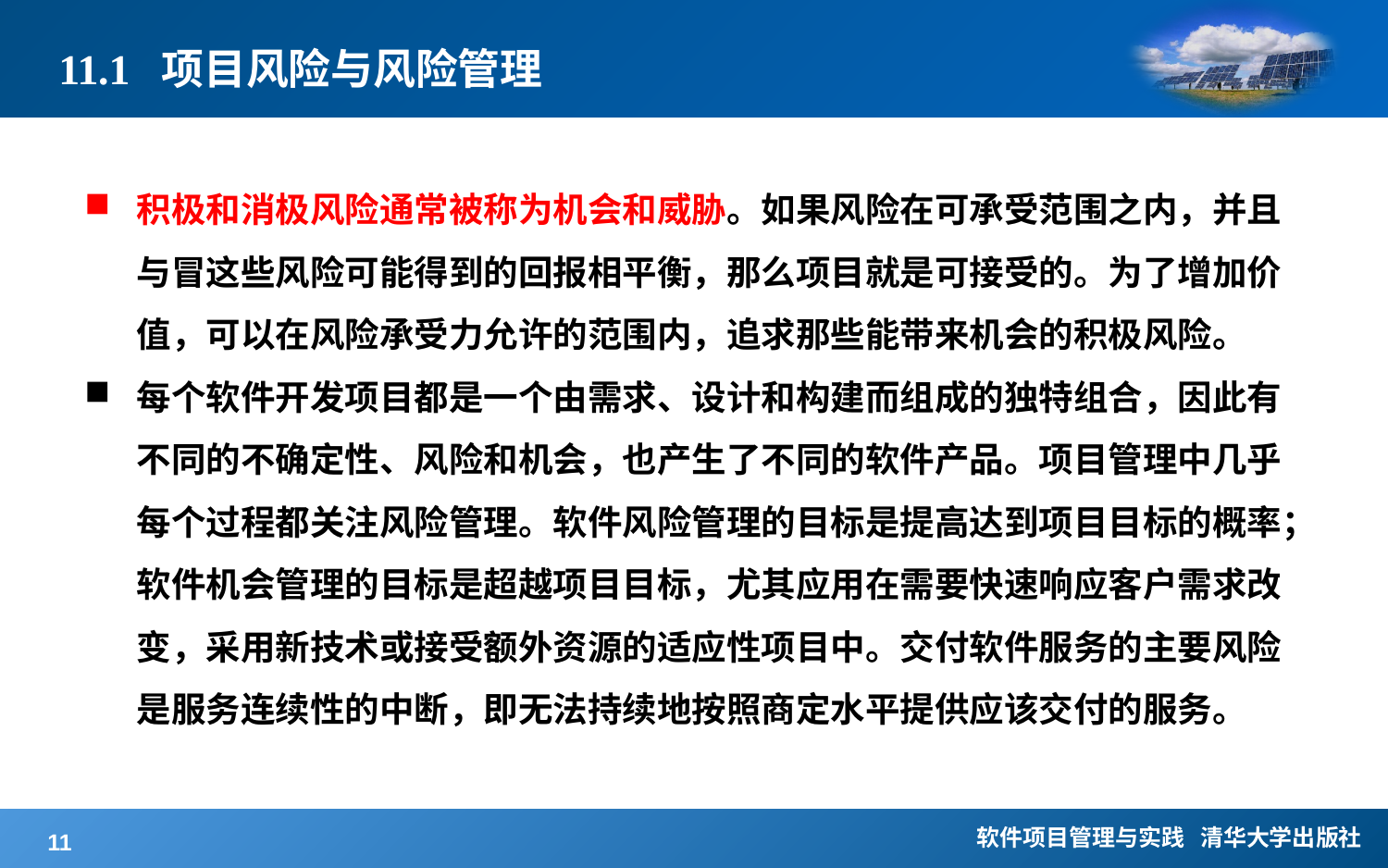

# 11.1  项目风险与风险管理
积极和消极风险通常被称为机会和威胁。如果风险在可承受范围之内，并且与冒这些风险可能得到的回报相平衡，那么项目就是可接受的。为了增加价值，可以在风险承受力允许的范围内，追求那些能带来机会的积极风险。
每个软件开发项目都是一个由需求、设计和构建而组成的独特组合，因此有不同的不确定性、风险和机会，也产生了不同的软件产品。项目管理中几乎每个过程都关注风险管理。软件风险管理的目标是提高达到项目目标的概率；软件机会管理的目标是超越项目目标，尤其应用在需要快速响应客户需求改变，采用新技术或接受额外资源的适应性项目中。交付软件服务的主要风险是服务连续性的中断，即无法持续地按照商定水平提供应该交付的服务。